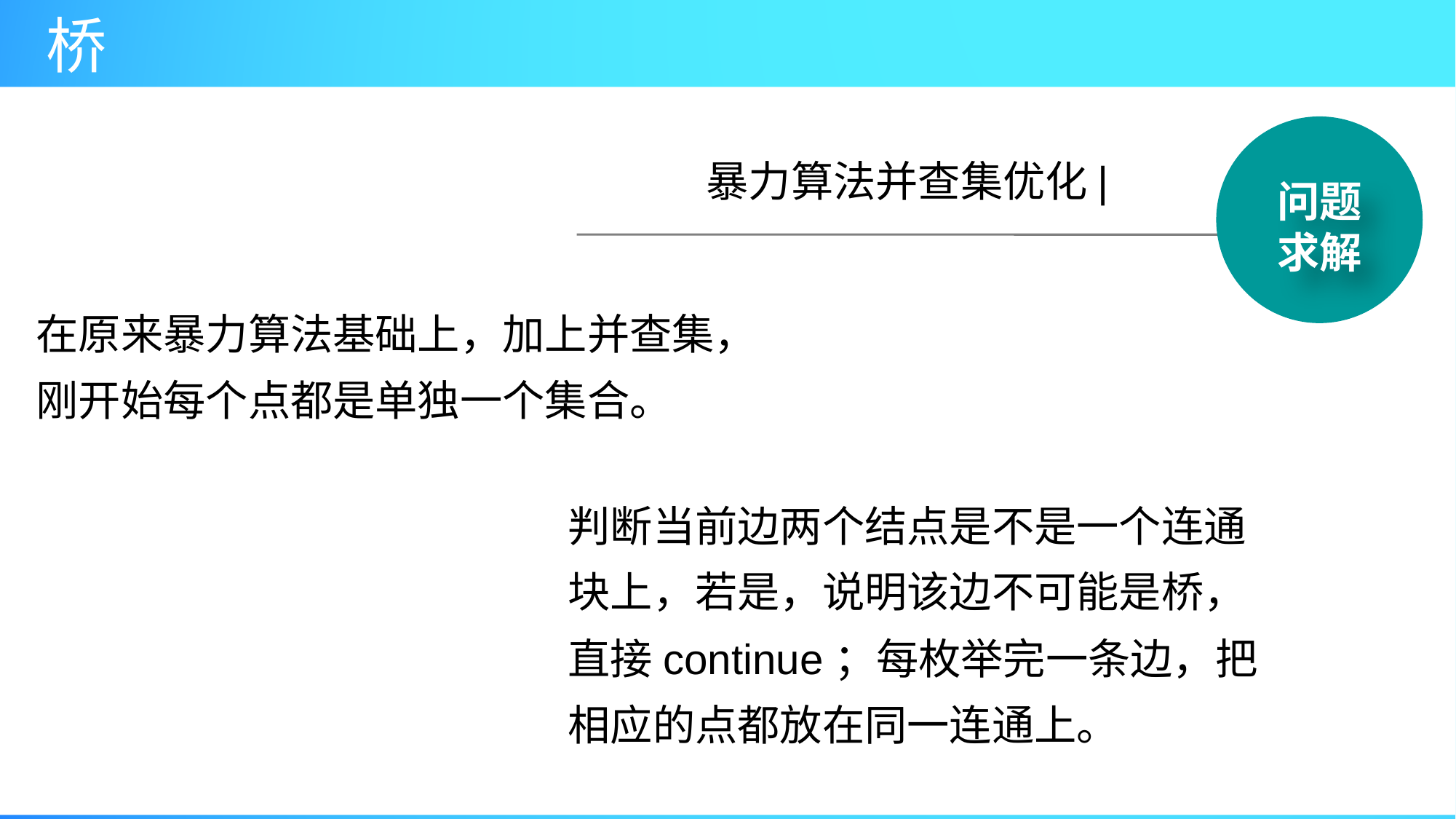

问题
求解
暴力算法并查集优化|
在原来暴力算法基础上，加上并查集，刚开始每个点都是单独一个集合。
判断当前边两个结点是不是一个连通块上，若是，说明该边不可能是桥，直接continue；每枚举完一条边，把相应的点都放在同一连通上。